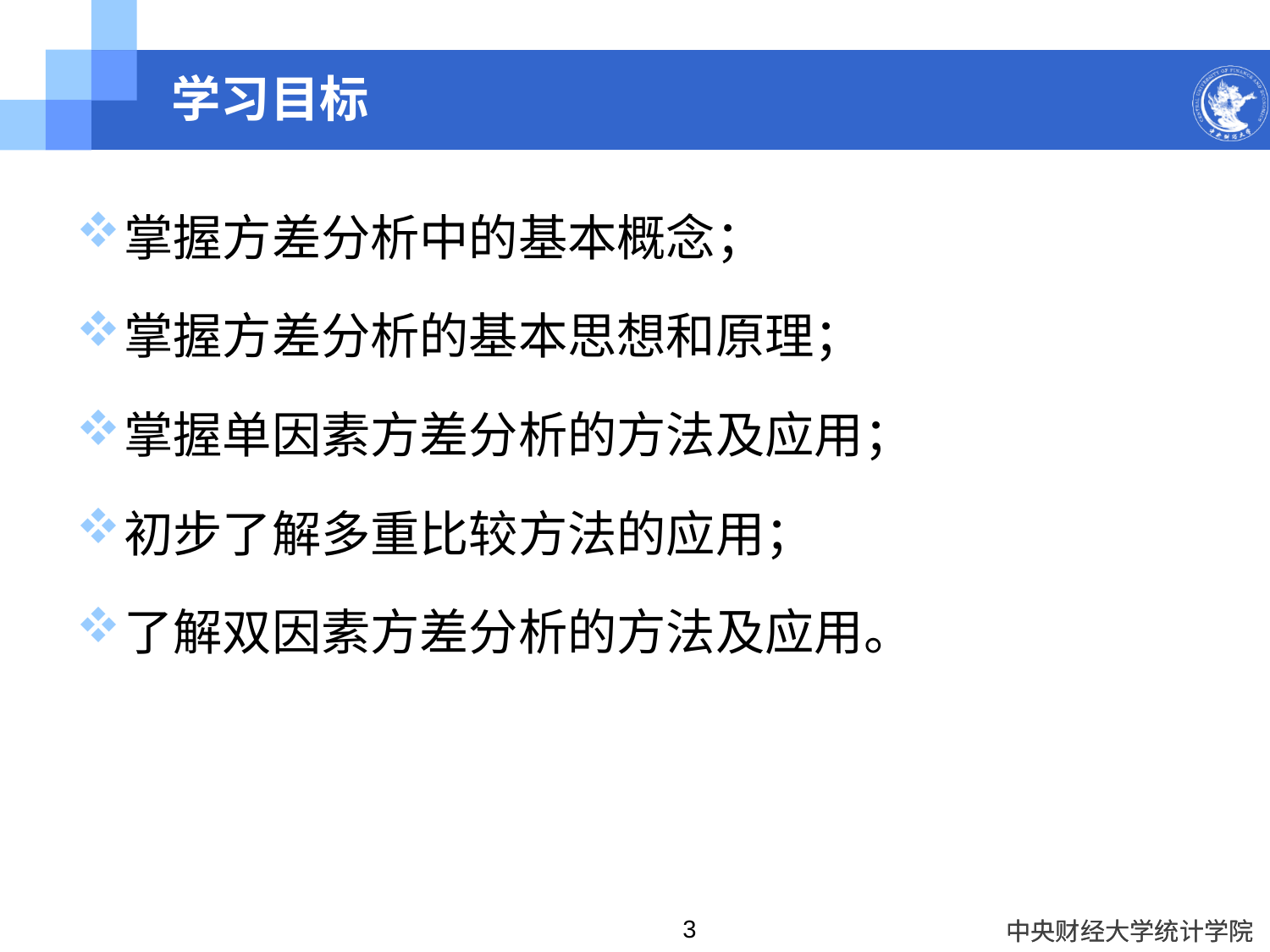

# 学习目标
掌握方差分析中的基本概念；
掌握方差分析的基本思想和原理；
掌握单因素方差分析的方法及应用；
初步了解多重比较方法的应用；
了解双因素方差分析的方法及应用。

3